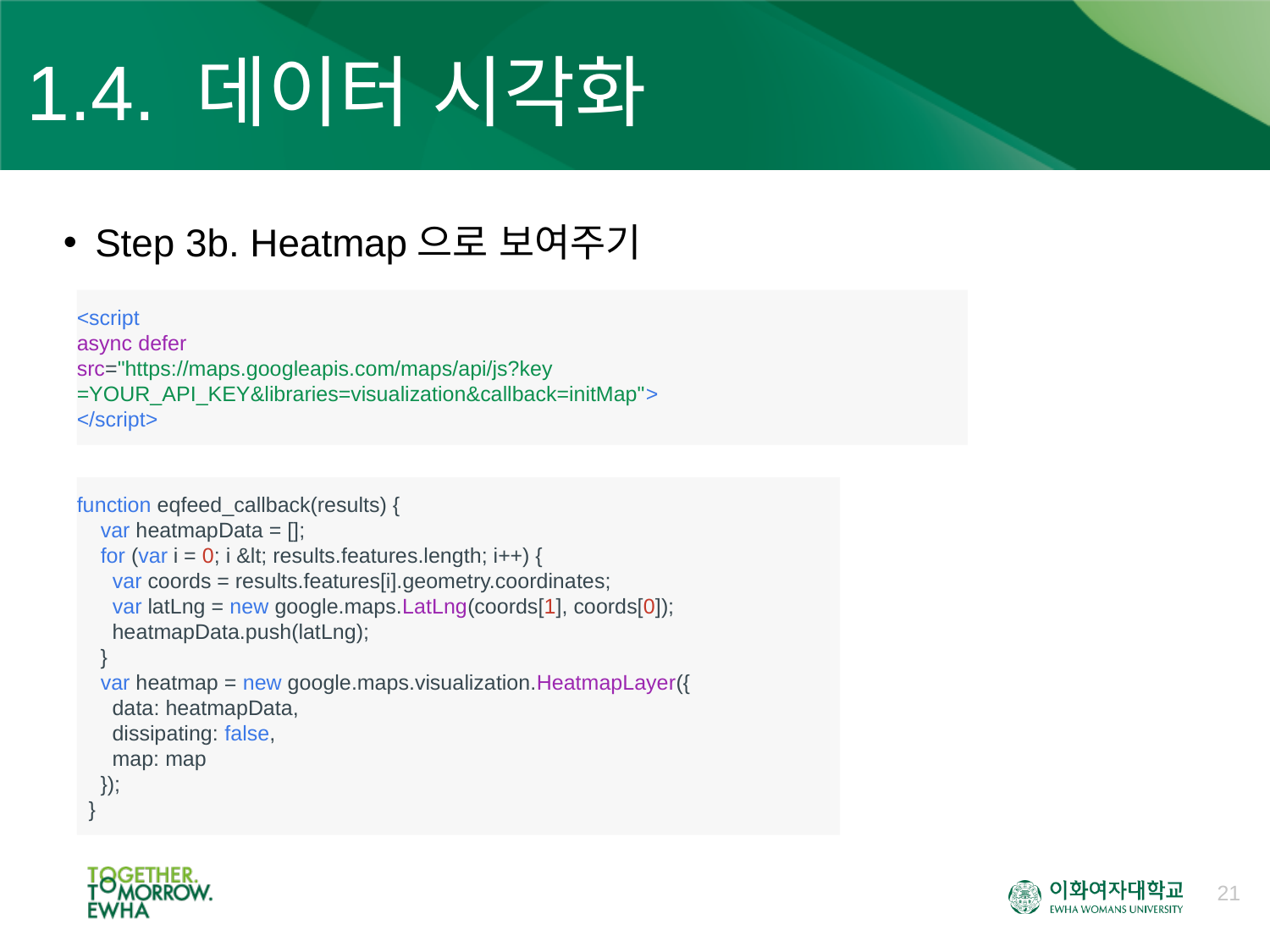

# 1.4. 데이터 시각화
Step 3b. Heatmap으로 보여주기

<script
async defer
src="https://maps.googleapis.com/maps/api/js?key
=YOUR_API_KEY&libraries=visualization&callback=initMap">
</script>
function eqfeed_callback(results) {
    var heatmapData = [];
    for (var i = 0; i &lt; results.features.length; i++) {
      var coords = results.features[i].geometry.coordinates;
      var latLng = new google.maps.LatLng(coords[1], coords[0]);
      heatmapData.push(latLng);
    }
    var heatmap = new google.maps.visualization.HeatmapLayer({
      data: heatmapData,
      dissipating: false,
      map: map
    });
  }
21